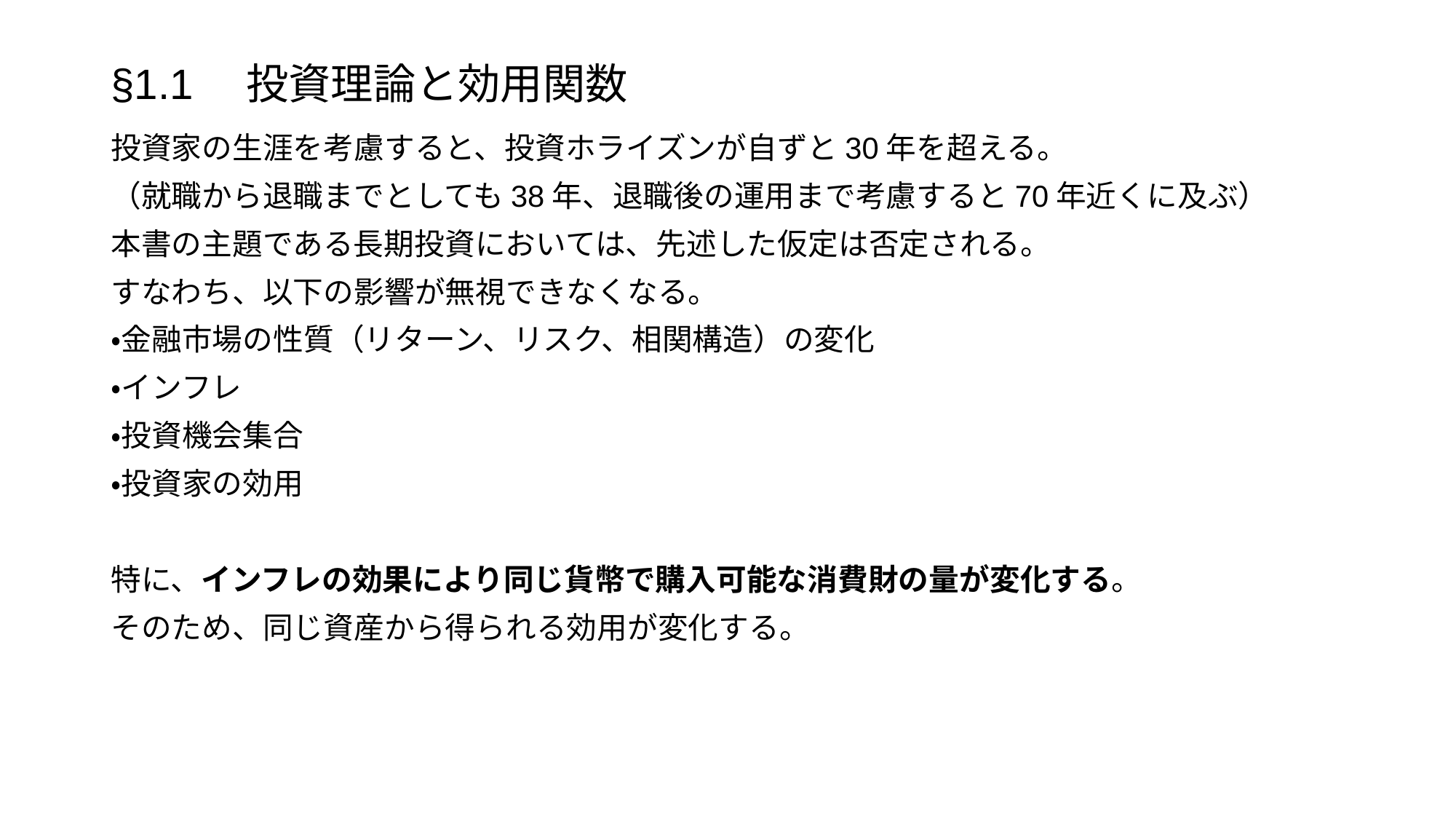

# §1.1　投資理論と効用関数
投資家の生涯を考慮すると、投資ホライズンが自ずと30年を超える。
（就職から退職までとしても38年、退職後の運用まで考慮すると70年近くに及ぶ）
本書の主題である長期投資においては、先述した仮定は否定される。
すなわち、以下の影響が無視できなくなる。
・金融市場の性質（リターン、リスク、相関構造）の変化
・インフレ
・投資機会集合
・投資家の効用

特に、インフレの効果により同じ貨幣で購入可能な消費財の量が変化する。
そのため、同じ資産から得られる効用が変化する。